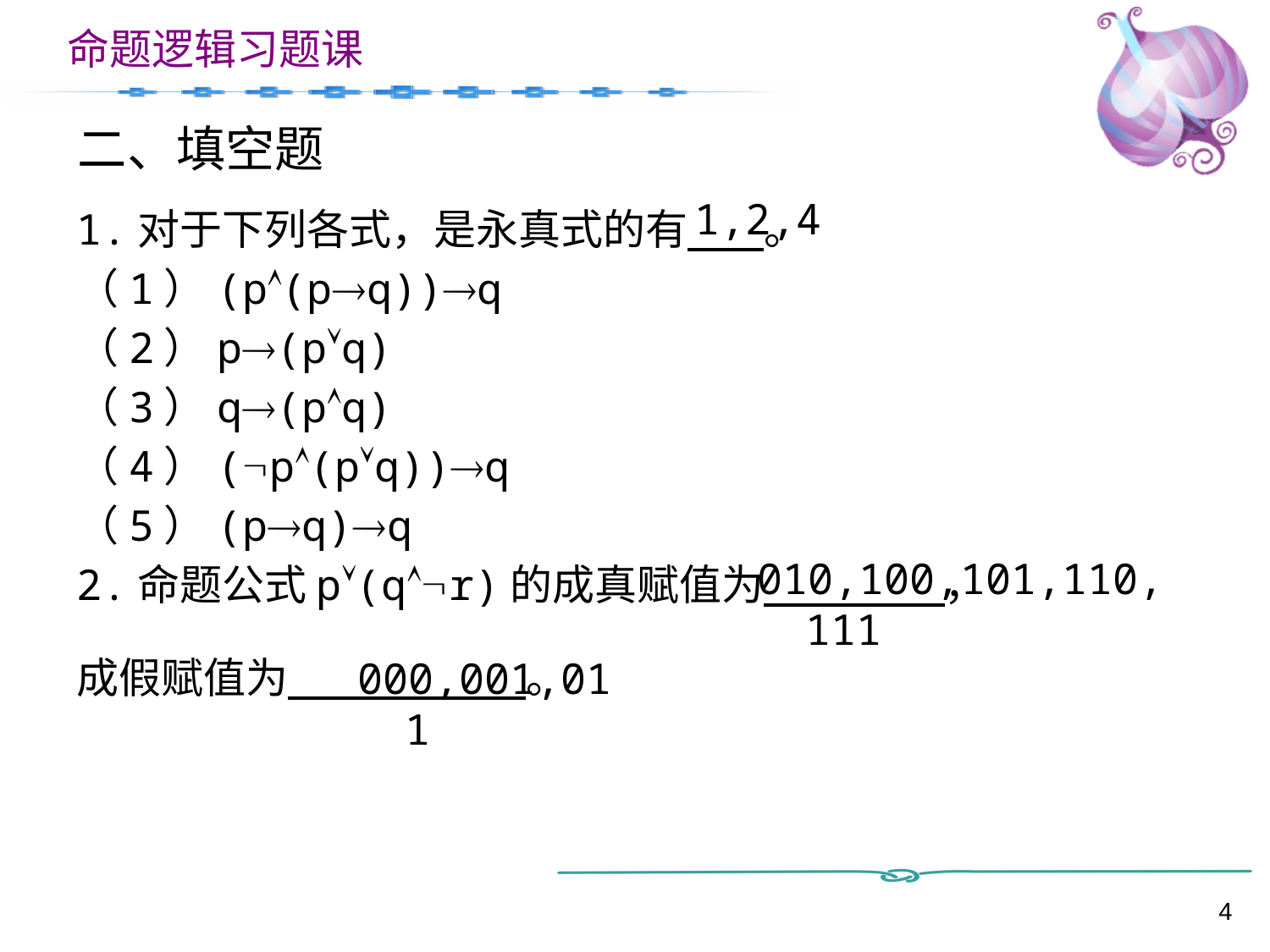

# 二、填空题
1,2,4
1.对于下列各式，是永真式的有        。
（1）(p∧(p→q))→q
（2）p→(p∨q)
（3）q→(p∧q)
（4）(¬p∧(p∨q))→q
（5）(p→q)→q
2.命题公式p∨(q∧¬r)的成真赋值为                   ，
成假赋值为                         。
010,100,101,110,111
000,001,011
4